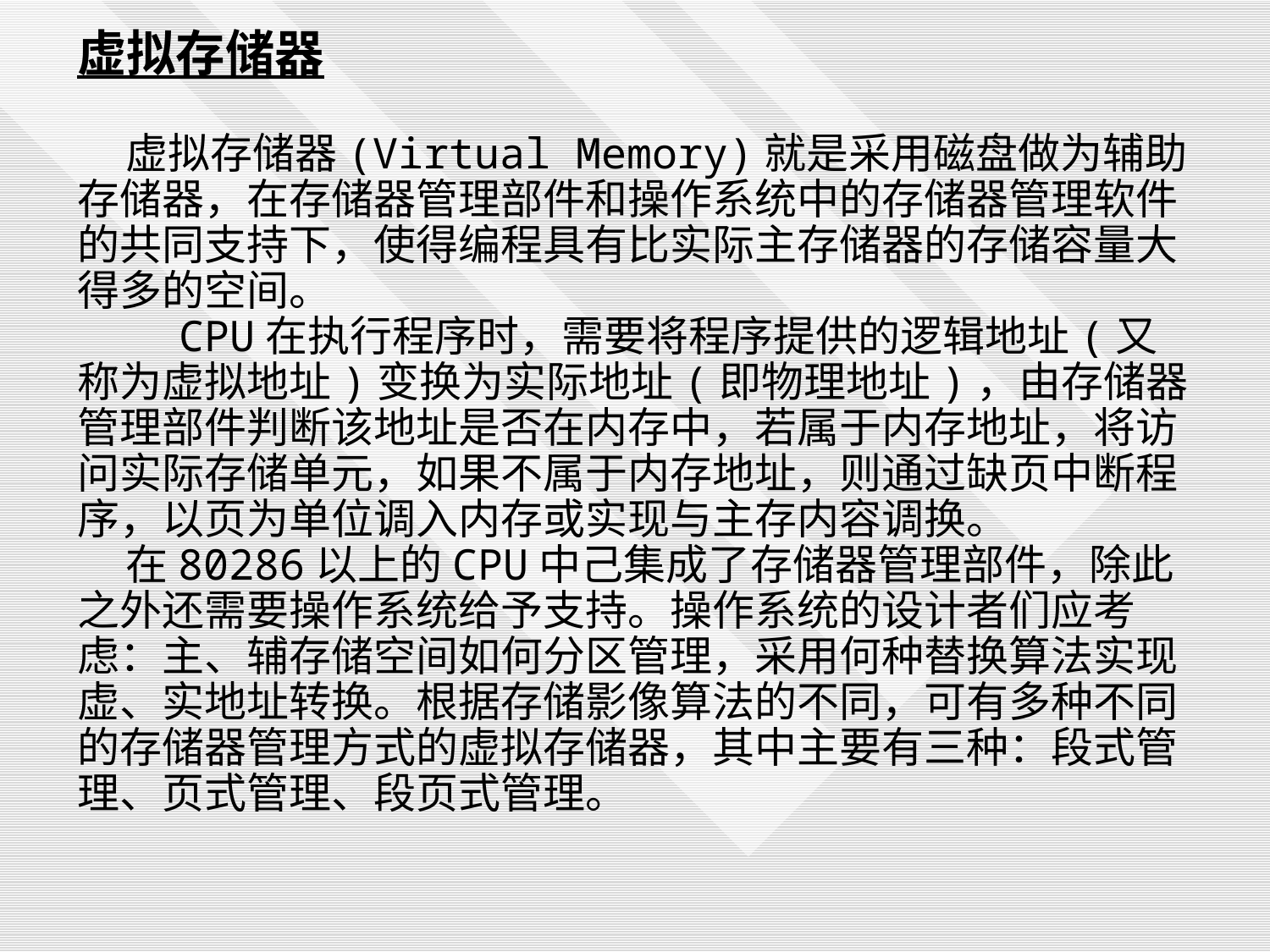

虚拟存储器

    虚拟存储器(Virtual Memory)就是采用磁盘做为辅助存储器，在存储器管理部件和操作系统中的存储器管理软件的共同支持下，使得编程具有比实际主存储器的存储容量大得多的空间。
    CPU在执行程序时，需要将程序提供的逻辑地址(又称为虚拟地址)变换为实际地址(即物理地址)，由存储器管理部件判断该地址是否在内存中，若属于内存地址，将访问实际存储单元，如果不属于内存地址，则通过缺页中断程序，以页为单位调入内存或实现与主存内容调换。
    在80286以上的CPU中己集成了存储器管理部件，除此之外还需要操作系统给予支持。操作系统的设计者们应考虑：主、辅存储空间如何分区管理，采用何种替换算法实现虚、实地址转换。根据存储影像算法的不同，可有多种不同的存储器管理方式的虚拟存储器，其中主要有三种：段式管理、页式管理、段页式管理。